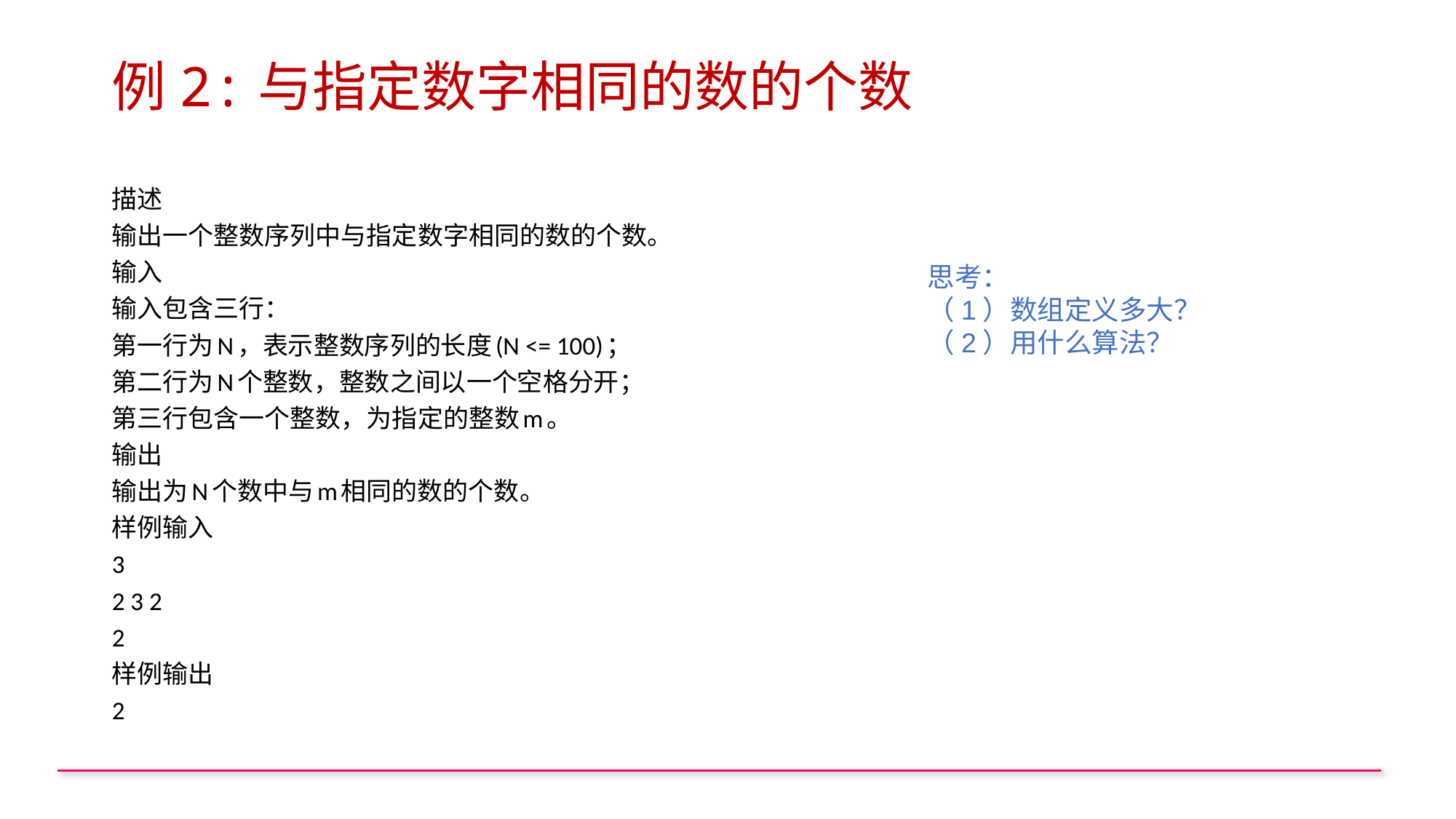

# 例2:与指定数字相同的数的个数
描述
输出一个整数序列中与指定数字相同的数的个数。
输入
输入包含三行：
第一行为N，表示整数序列的长度(N <= 100)；
第二行为N个整数，整数之间以一个空格分开；
第三行包含一个整数，为指定的整数m。
输出
输出为N个数中与m相同的数的个数。
样例输入
3
2 3 2
2
样例输出
2
思考：
（1）数组定义多大？
（2）用什么算法？